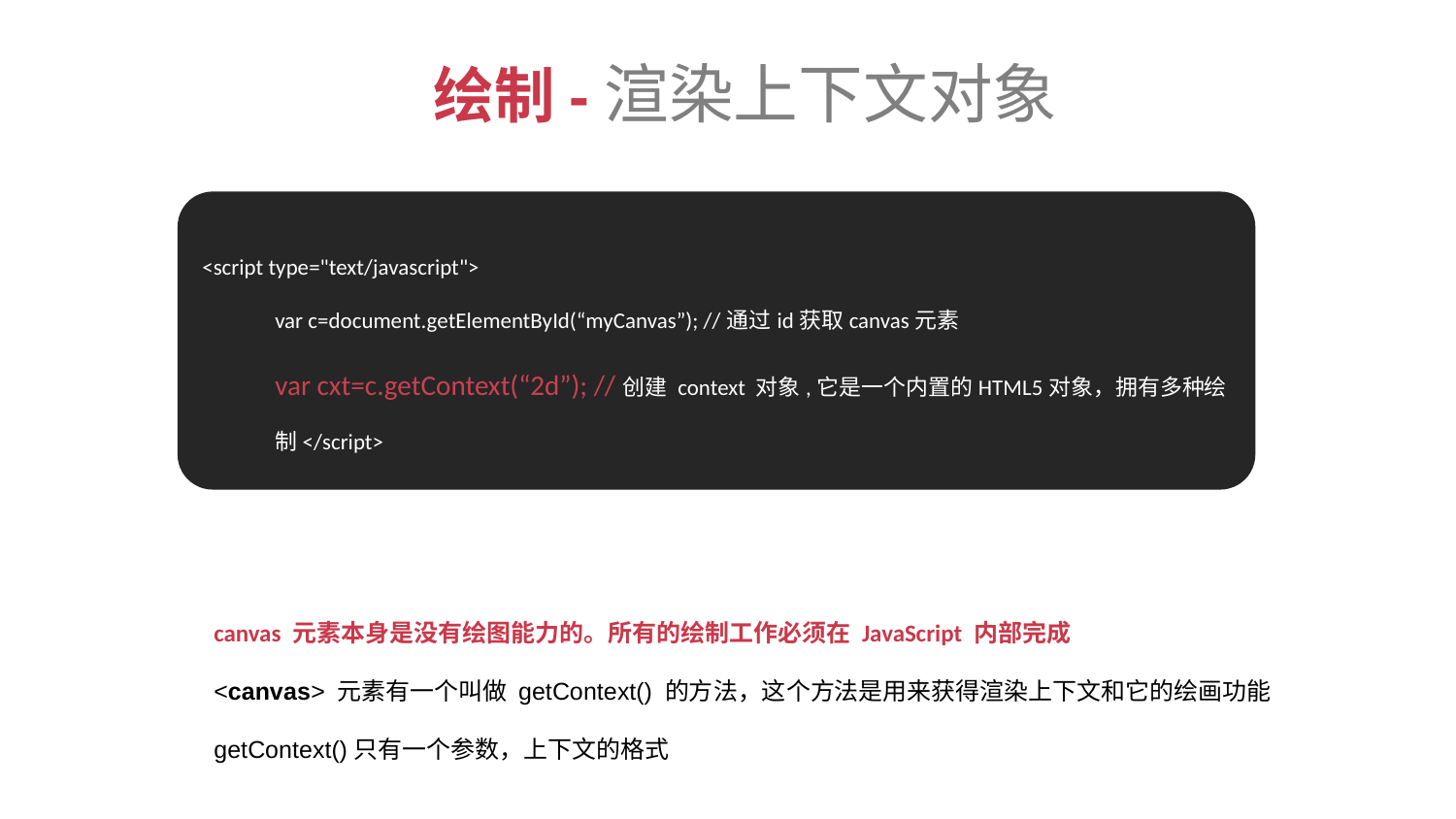

绘制-渲染上下文对象
<script type="text/javascript">
var c=document.getElementById(“myCanvas”); //通过id获取canvas元素
var cxt=c.getContext(“2d”); //创建 context 对象,它是一个内置的HTML5对象，拥有多种绘制</script>
canvas 元素本身是没有绘图能力的。所有的绘制工作必须在 JavaScript 内部完成
<canvas> 元素有一个叫做 getContext() 的方法，这个方法是用来获得渲染上下文和它的绘画功能
getContext()只有一个参数，上下文的格式